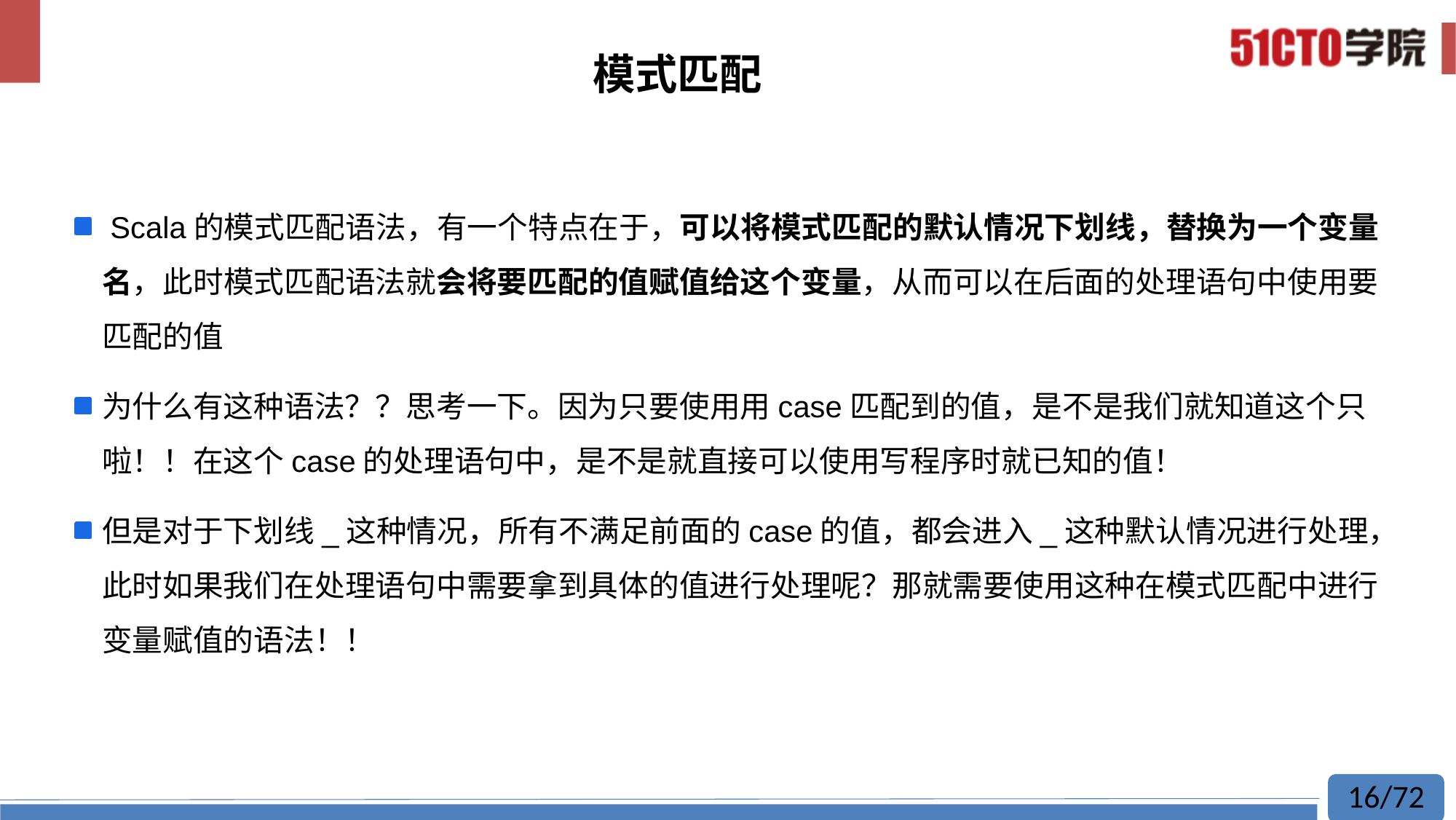

# 模式匹配
 Scala的模式匹配语法，有一个特点在于，可以将模式匹配的默认情况下划线，替换为一个变量名，此时模式匹配语法就会将要匹配的值赋值给这个变量，从而可以在后面的处理语句中使用要匹配的值
为什么有这种语法？？思考一下。因为只要使用用case匹配到的值，是不是我们就知道这个只啦！！在这个case的处理语句中，是不是就直接可以使用写程序时就已知的值！
但是对于下划线_这种情况，所有不满足前面的case的值，都会进入_这种默认情况进行处理，此时如果我们在处理语句中需要拿到具体的值进行处理呢？那就需要使用这种在模式匹配中进行变量赋值的语法！！